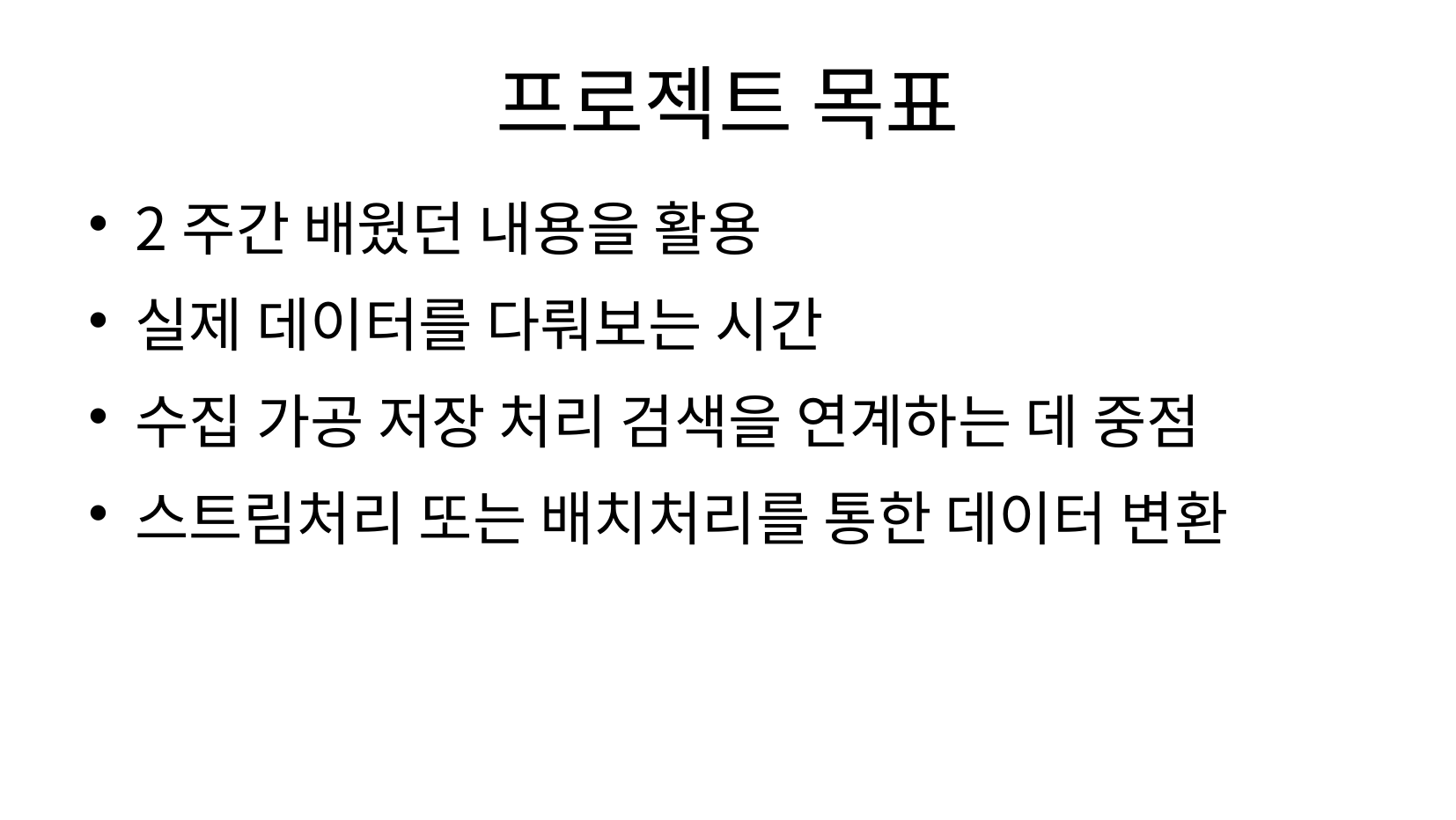

프로젝트 목표
2주간 배웠던 내용을 활용
실제 데이터를 다뤄보는 시간
수집 가공 저장 처리 검색을 연계하는 데 중점
스트림처리 또는 배치처리를 통한 데이터 변환